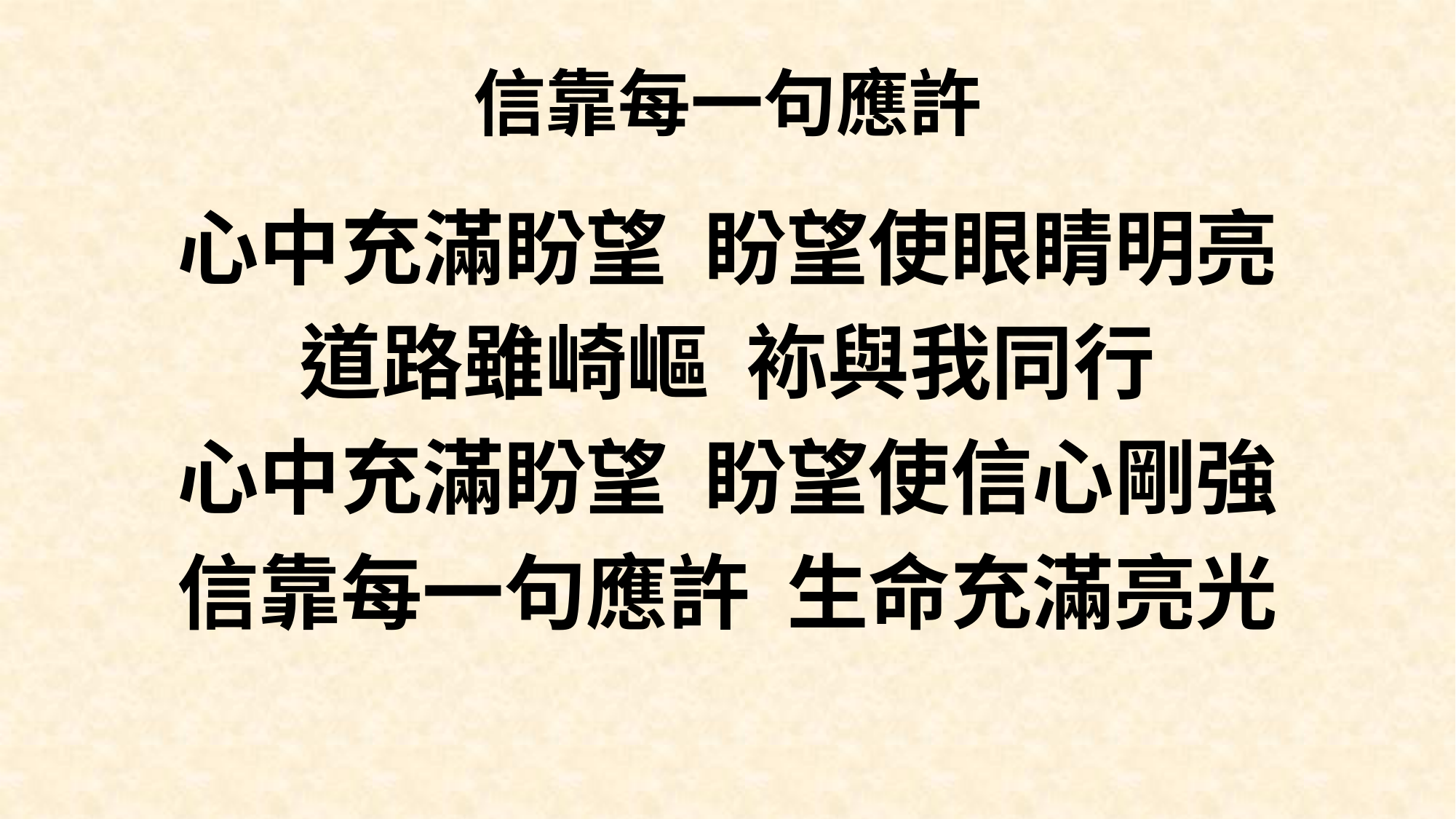

# 信靠每一句應許
心中充滿盼望  盼望使眼睛明亮
道路雖崎嶇  袮與我同行
心中充滿盼望  盼望使信心剛強
信靠每一句應許  生命充滿亮光